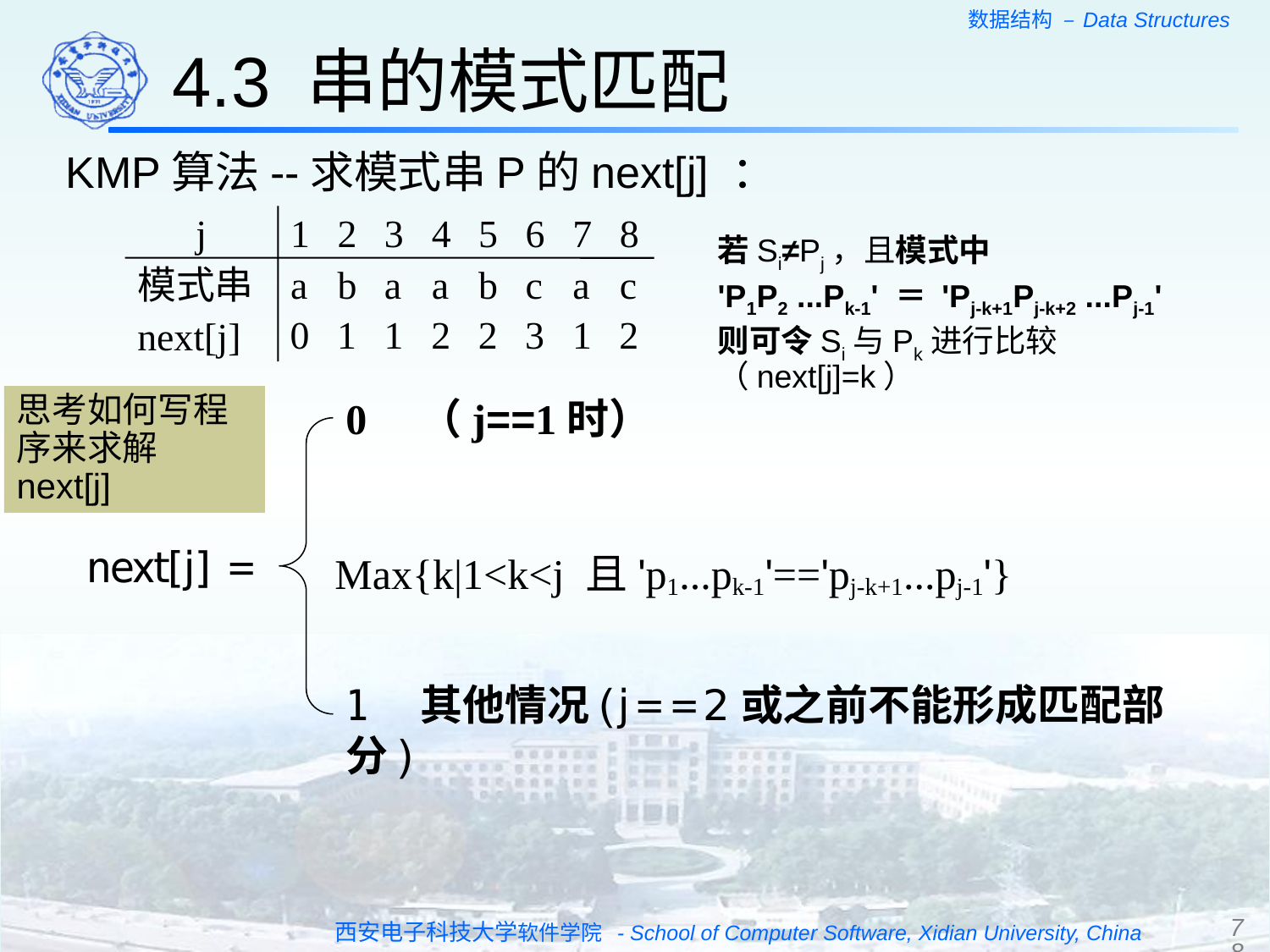

4.3 串的模式匹配
KMP算法--求模式串P的next[j] ：
j
1

2
3
4
5
6
7
8
模式串

a
b
a
a
b
c
a
c
0
1
1
2
2
3
1
2
next[j]

若Si≠Pj，且模式中
'P1P2 ...Pk-1' ＝ 'Pj-k+1Pj-k+2 ...Pj-1'
则可令Si与Pk进行比较（next[j]=k）
思考如何写程序来求解next[j]
0    （j==1时）

next[j] =
Max{k|1<k<j 且'p1...pk-1'=='pj-k+1...pj-1'}
1   其他情况(j==2或之前不能形成匹配部分)

78